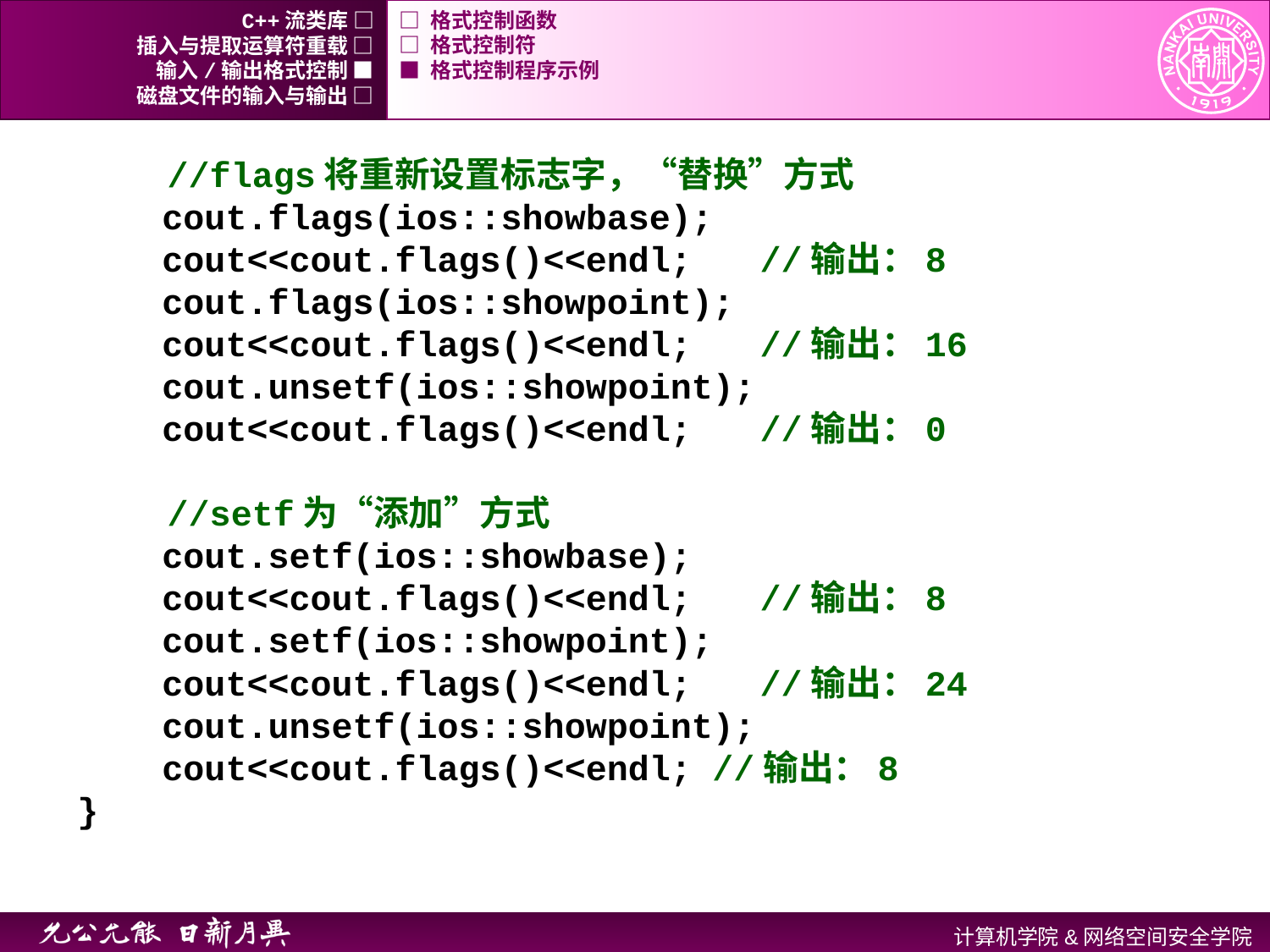

C++流类库 □
□ 格式控制函数
插入与提取运算符重载 □
□ 格式控制符
输入/输出格式控制 ■
■ 格式控制程序示例
磁盘文件的输入与输出 □
	  //flags将重新设置标志字，“替换”方式
    cout.flags(ios::showbase);
    cout<<cout.flags()<<endl;	//输出：8
    cout.flags(ios::showpoint);
    cout<<cout.flags()<<endl; 	//输出：16
    cout.unsetf(ios::showpoint);
    cout<<cout.flags()<<endl; 	//输出：0

	  //setf为“添加”方式
    cout.setf(ios::showbase);
    cout<<cout.flags()<<endl; 	//输出：8
    cout.setf(ios::showpoint);
    cout<<cout.flags()<<endl; 	//输出：24
    cout.unsetf(ios::showpoint);
    cout<<cout.flags()<<endl; //输出：8
}